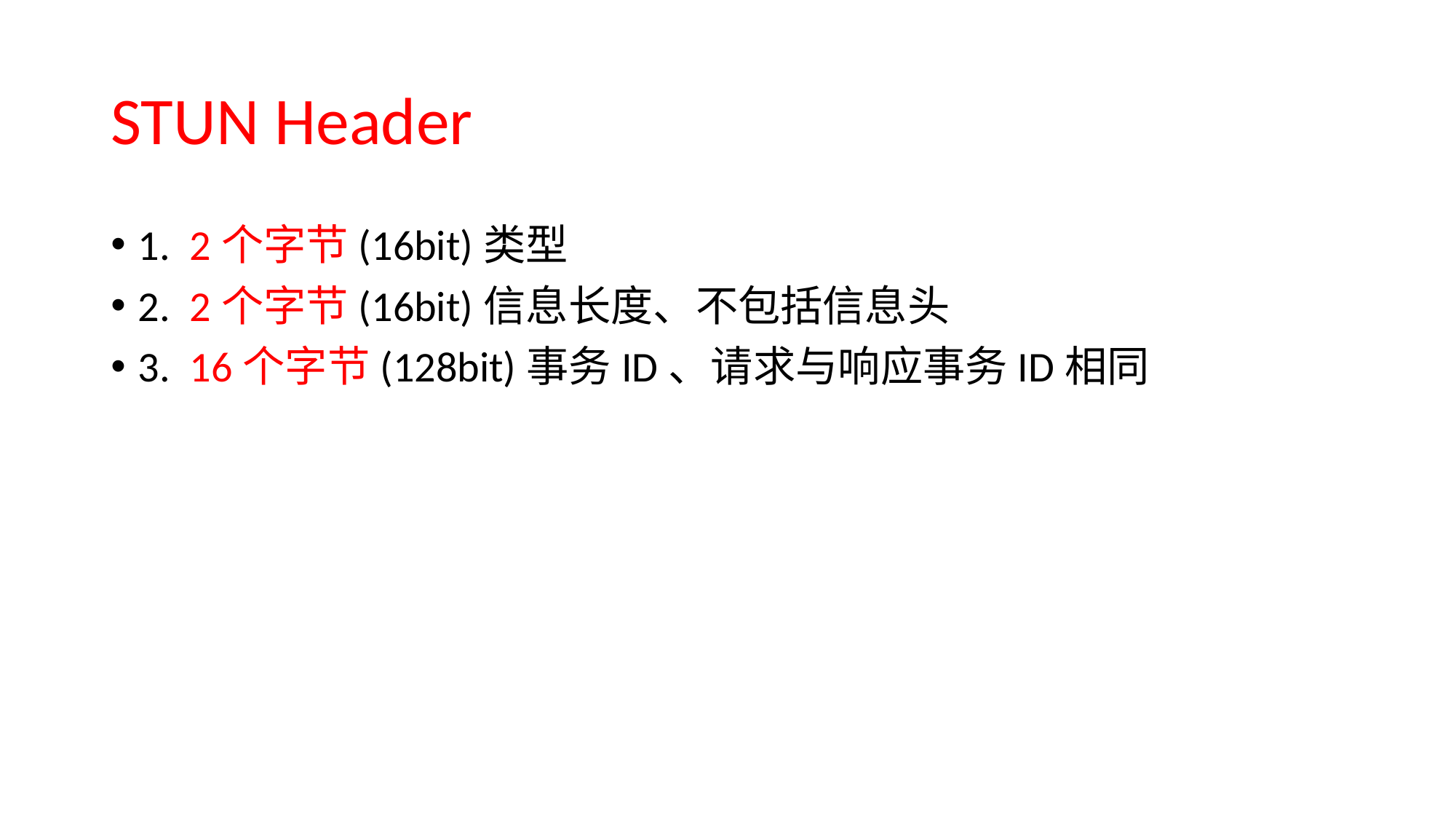

# STUN Header
1.  2个字节(16bit)类型
2.  2个字节(16bit)信息长度、不包括信息头
3.  16个字节(128bit)事务ID、请求与响应事务ID相同